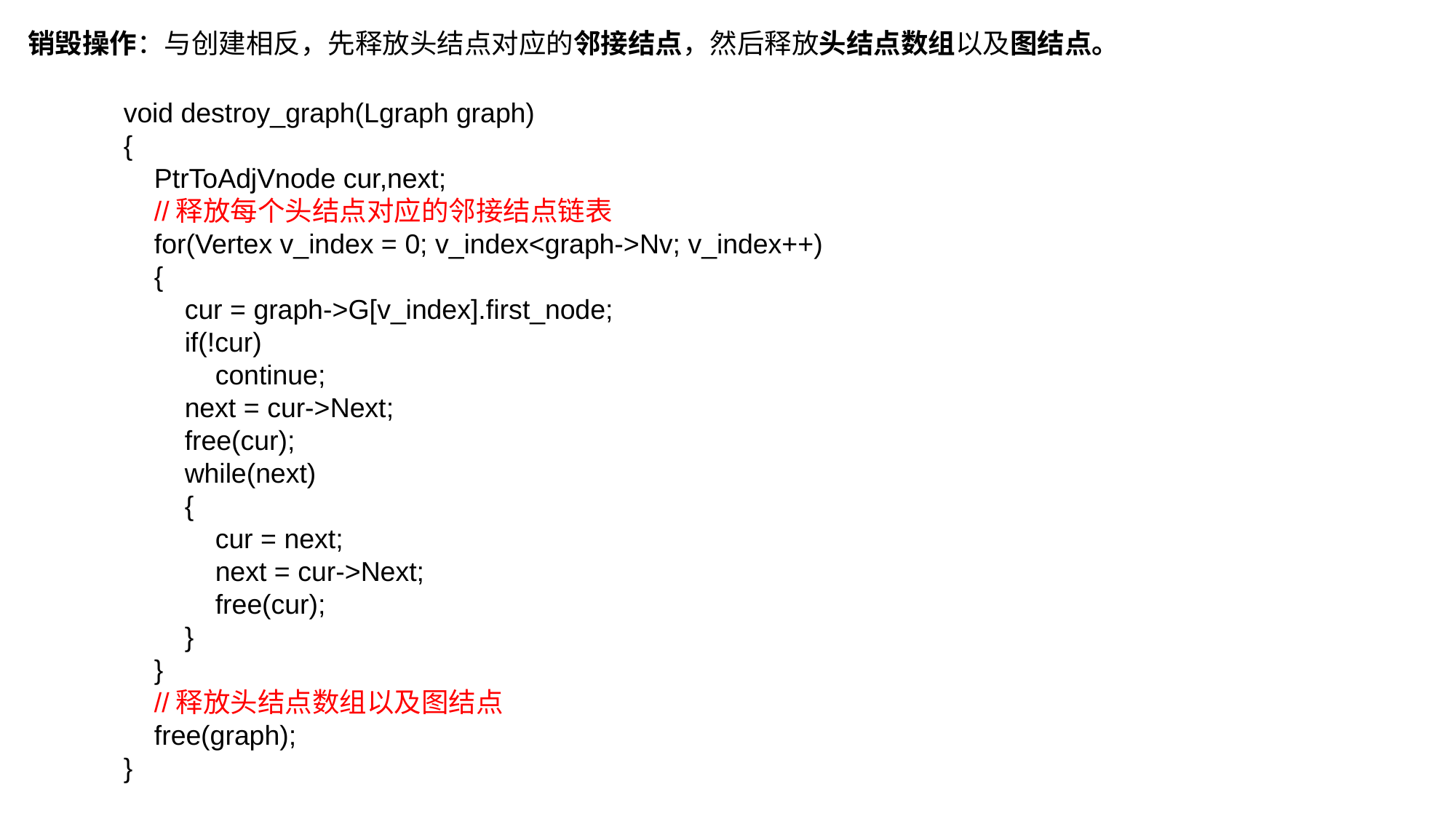

销毁操作：与创建相反，先释放头结点对应的邻接结点，然后释放头结点数组以及图结点。
void destroy_graph(Lgraph graph)
{
    PtrToAdjVnode cur,next;
    //释放每个头结点对应的邻接结点链表
    for(Vertex v_index = 0; v_index<graph->Nv; v_index++)
    {
        cur = graph->G[v_index].first_node;
        if(!cur)
            continue;
        next = cur->Next;
        free(cur);
        while(next)
        {
            cur = next;
            next = cur->Next;
            free(cur);
        }
    }
    //释放头结点数组以及图结点
    free(graph);
}